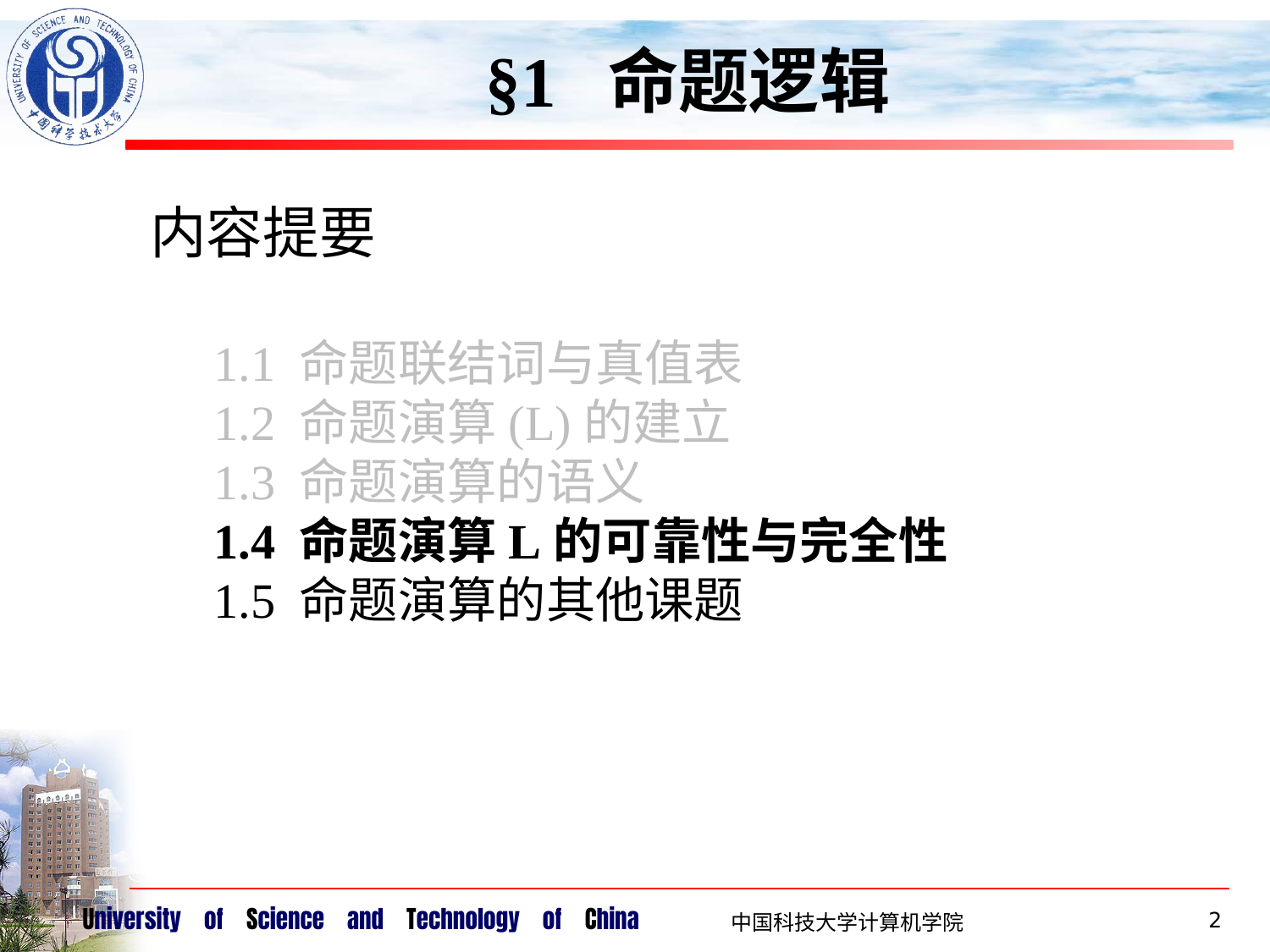

§1  命题逻辑
内容提要

1.1 命题联结词与真值表
1.2 命题演算(L)的建立
1.3 命题演算的语义
1.4 命题演算L的可靠性与完全性
1.5 命题演算的其他课题